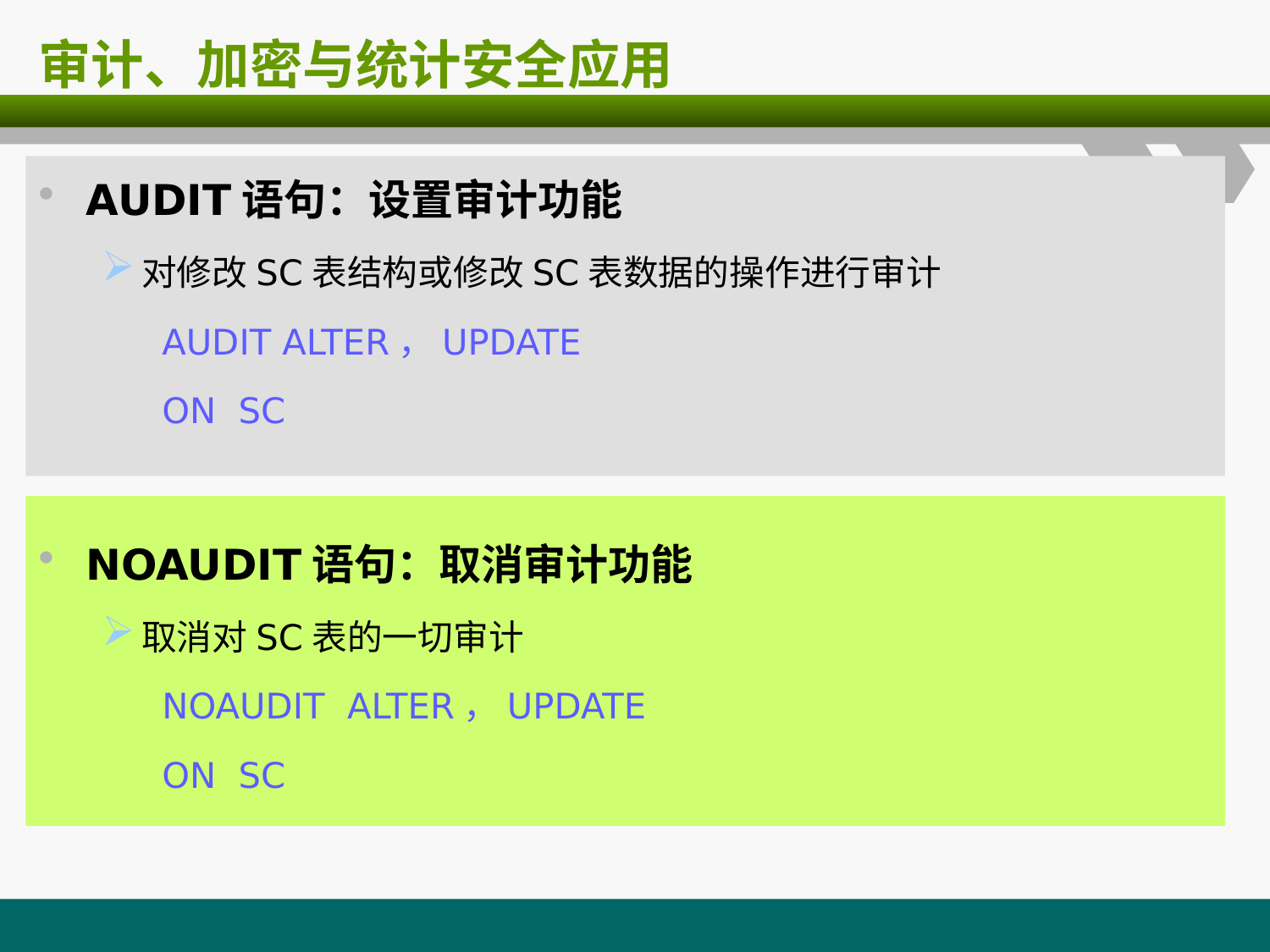

# 审计、加密与统计安全应用
AUDIT语句：设置审计功能
对修改SC表结构或修改SC表数据的操作进行审计
           AUDIT ALTER，UPDATE
           ON  SC
NOAUDIT语句：取消审计功能
取消对SC表的一切审计
           NOAUDIT  ALTER，UPDATE
           ON  SC